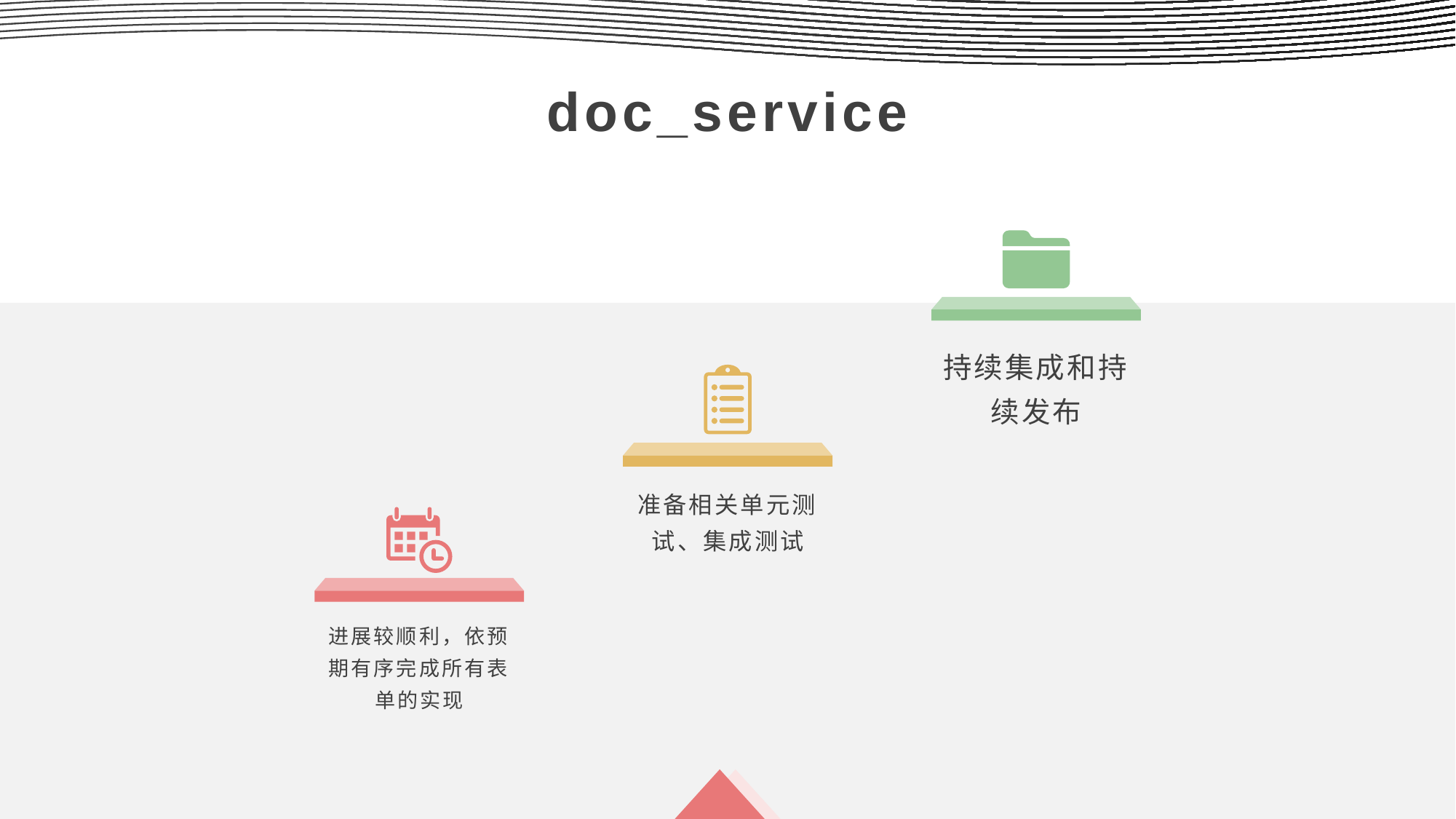

doc_service

持续集成和持续发布

准备相关单元测试、集成测试

进展较顺利，依预期有序完成所有表单的实现